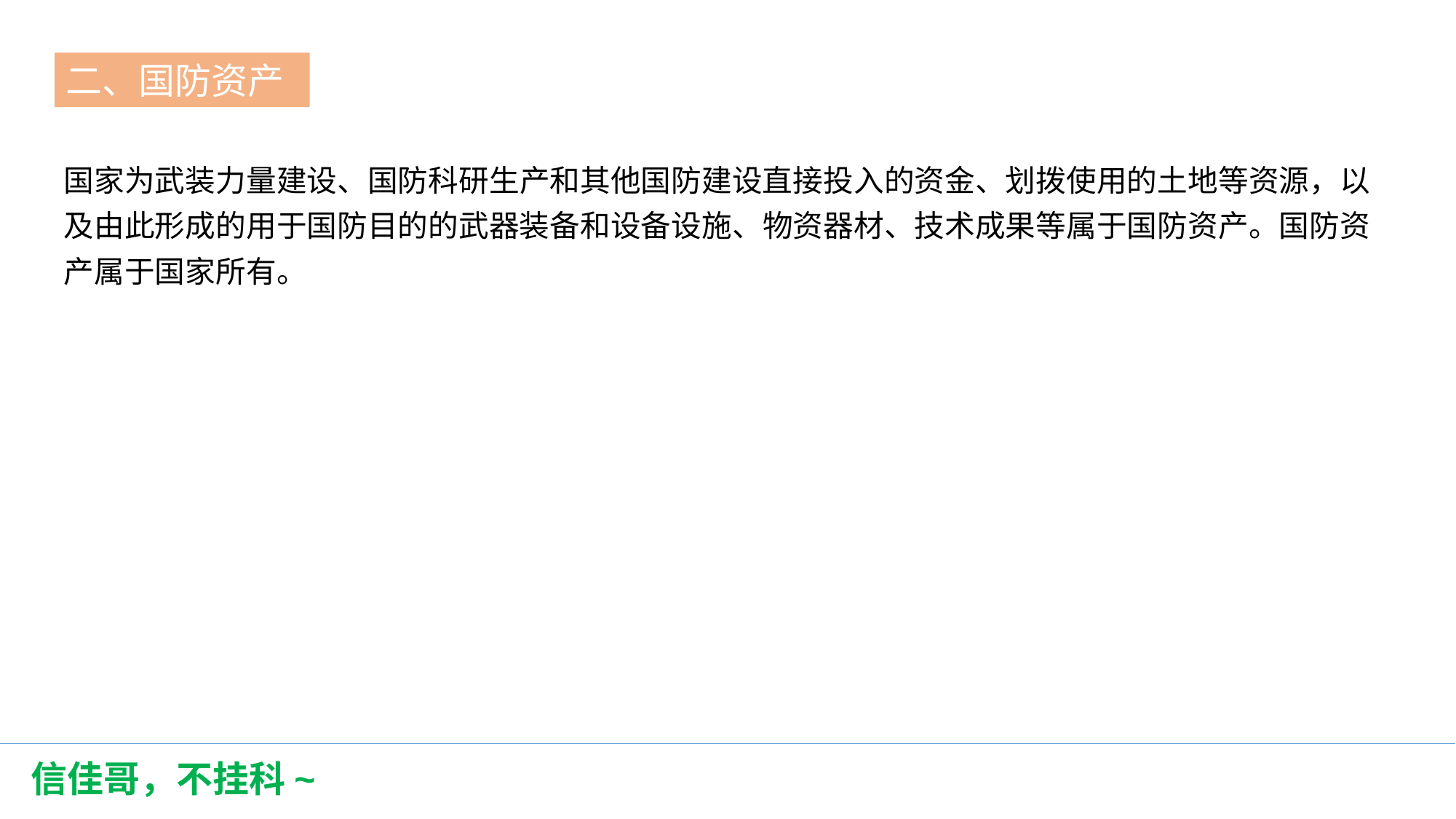

二、国防资产
第一节
国家为武装力量建设、国防科研生产和其他国防建设直接投入的资金、划拨使用的土地等资源，以及由此形成的用于国防目的的武器装备和设备设施、物资器材、技术成果等属于国防资产。国防资产属于国家所有。